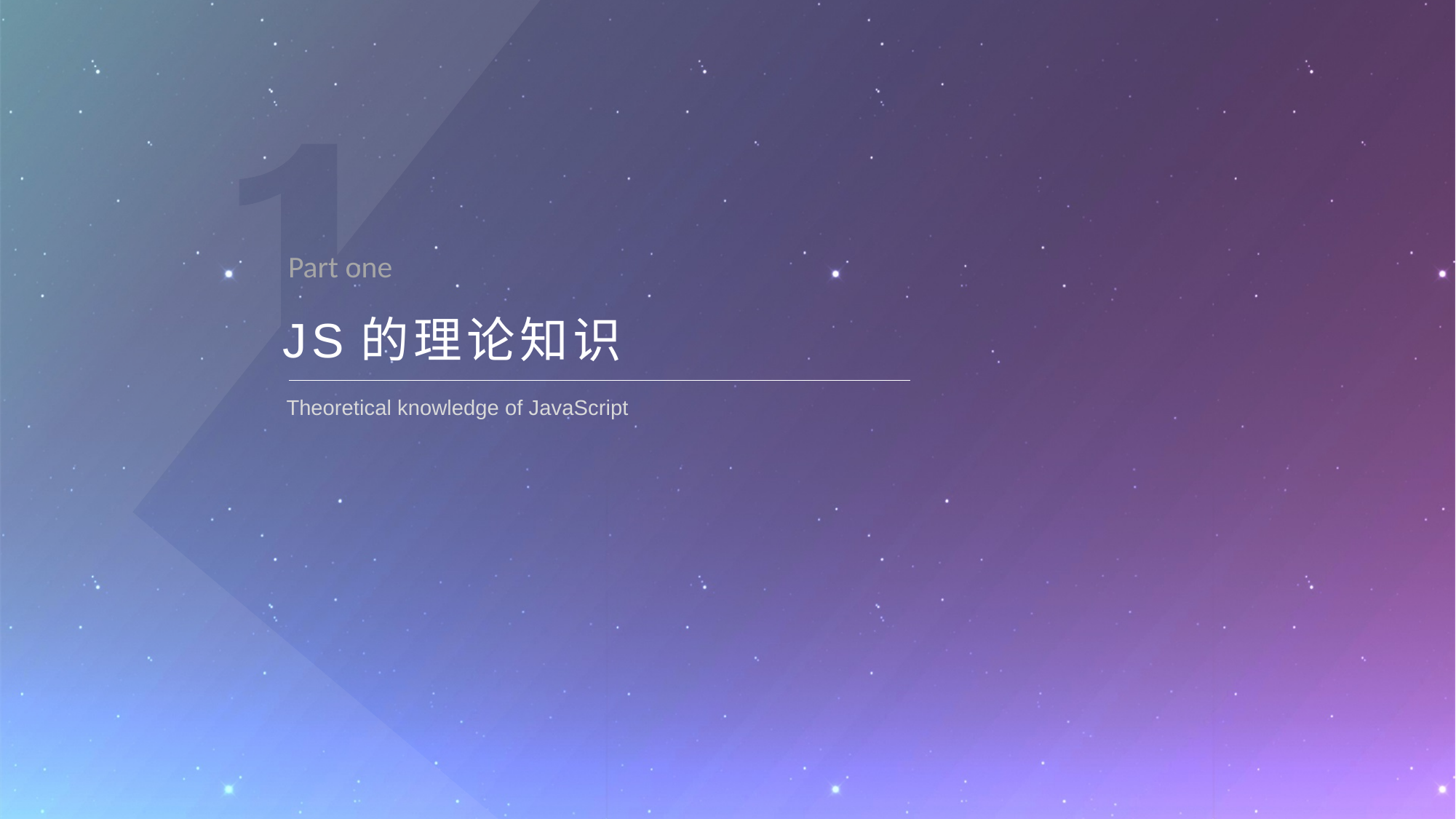

Part one
JS的理论知识
Theoretical knowledge of JavaScript